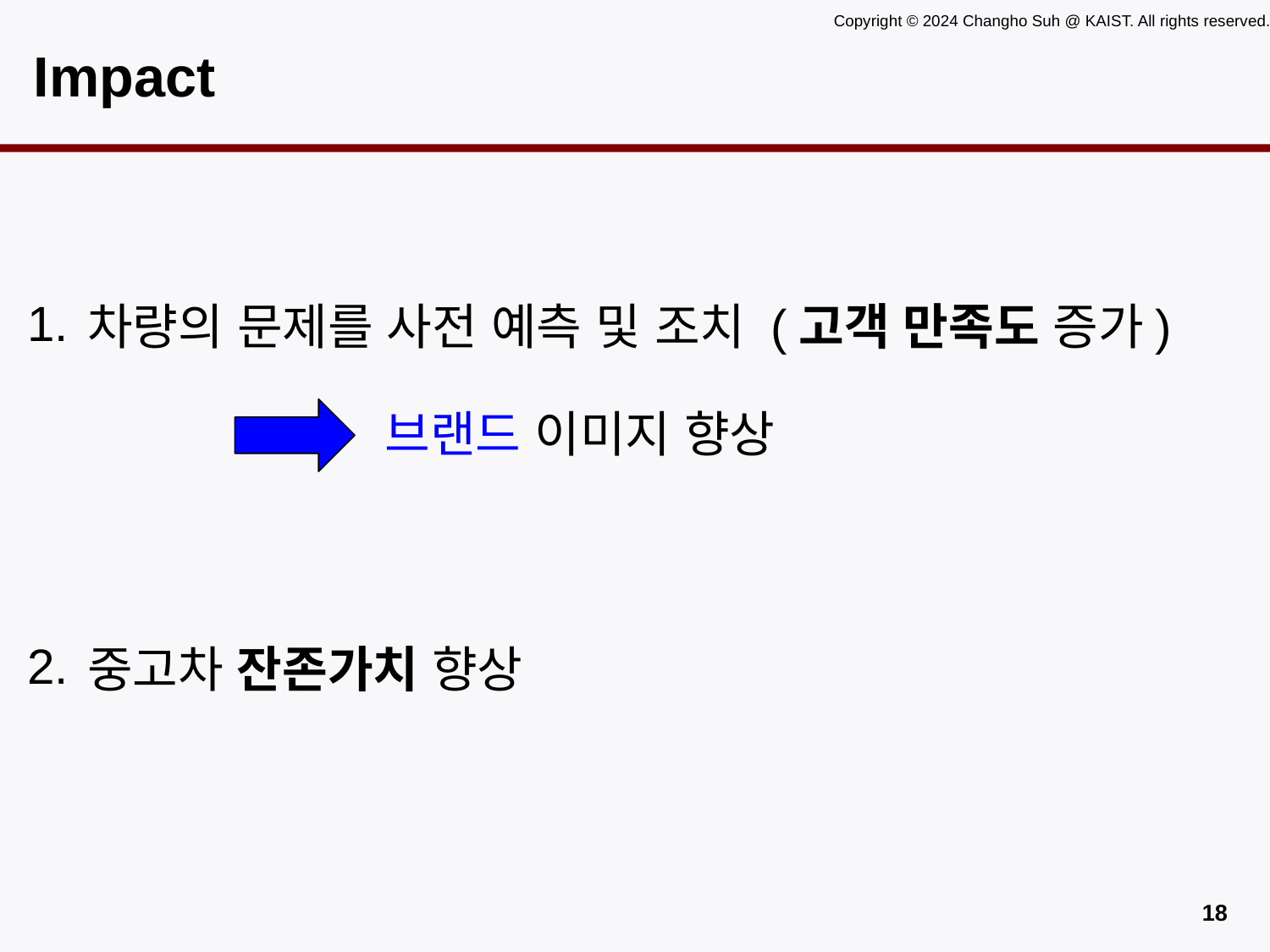

# Impact
1.
차량의 문제를 사전 예측 및 조치 (고객 만족도 증가)
브랜드 이미지 향상

2.
중고차 잔존가치 향상
18